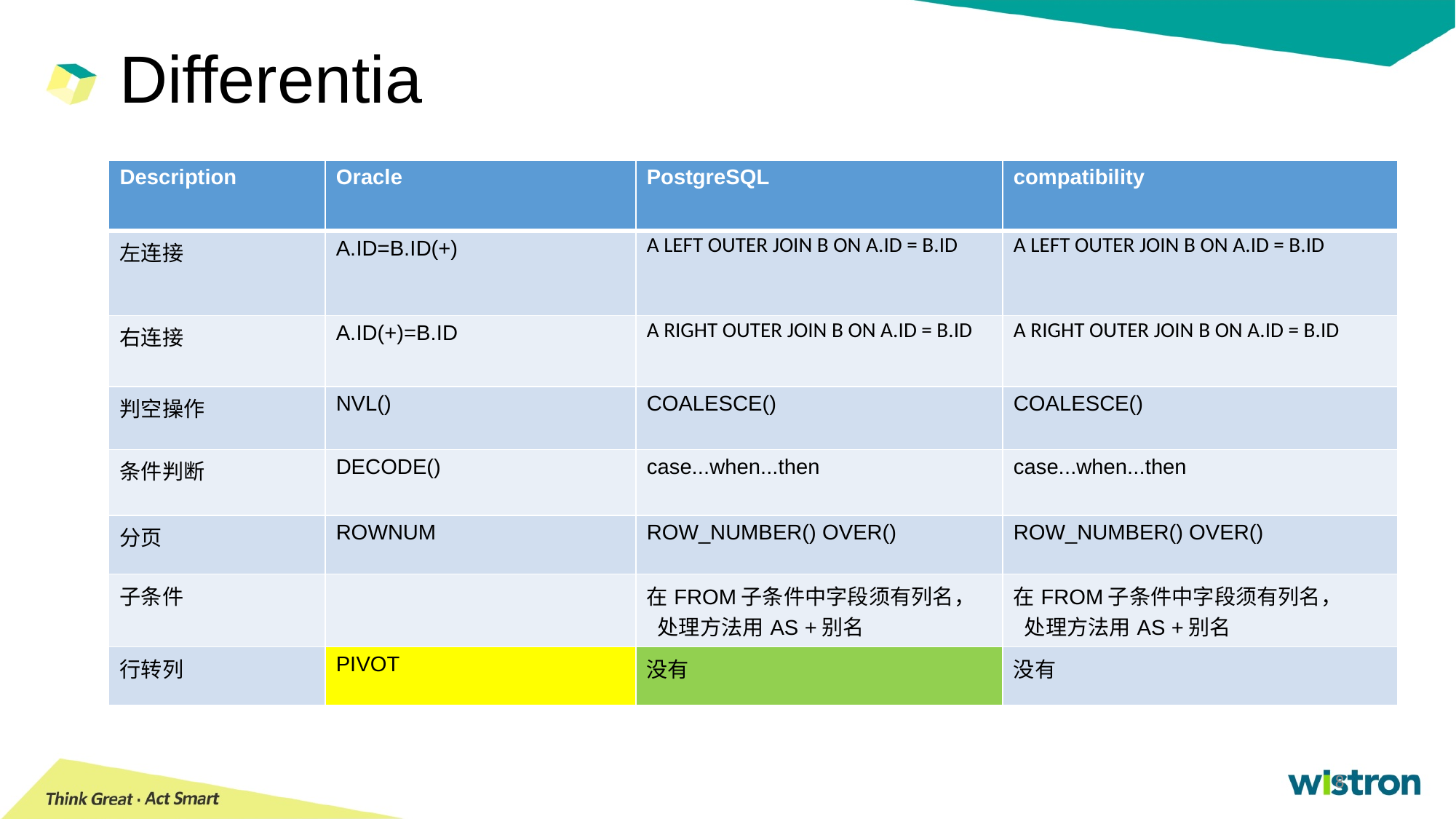

Differentia

| Description | Oracle | PostgreSQL | compatibility |
| --- | --- | --- | --- |
| 左连接 | A.ID=B.ID(+) | A LEFT OUTER JOIN B ON A.ID = B.ID | A LEFT OUTER JOIN B ON A.ID = B.ID |
| 右连接 | A.ID(+)=B.ID | A RIGHT OUTER JOIN B ON A.ID = B.ID | A RIGHT OUTER JOIN B ON A.ID = B.ID |
| 判空操作 | NVL() | COALESCE() | COALESCE() |
| 条件判断 | DECODE() | case...when...then | case...when...then |
| 分页 | ROWNUM | ROW\_NUMBER() OVER() | ROW\_NUMBER() OVER() |
| 子条件 |  | 在FROM子条件中字段须有列名， 处理方法用AS +别名 | 在FROM子条件中字段须有列名， 处理方法用AS +别名 |
| 行转列 | PIVOT | 没有 | 没有 |
8